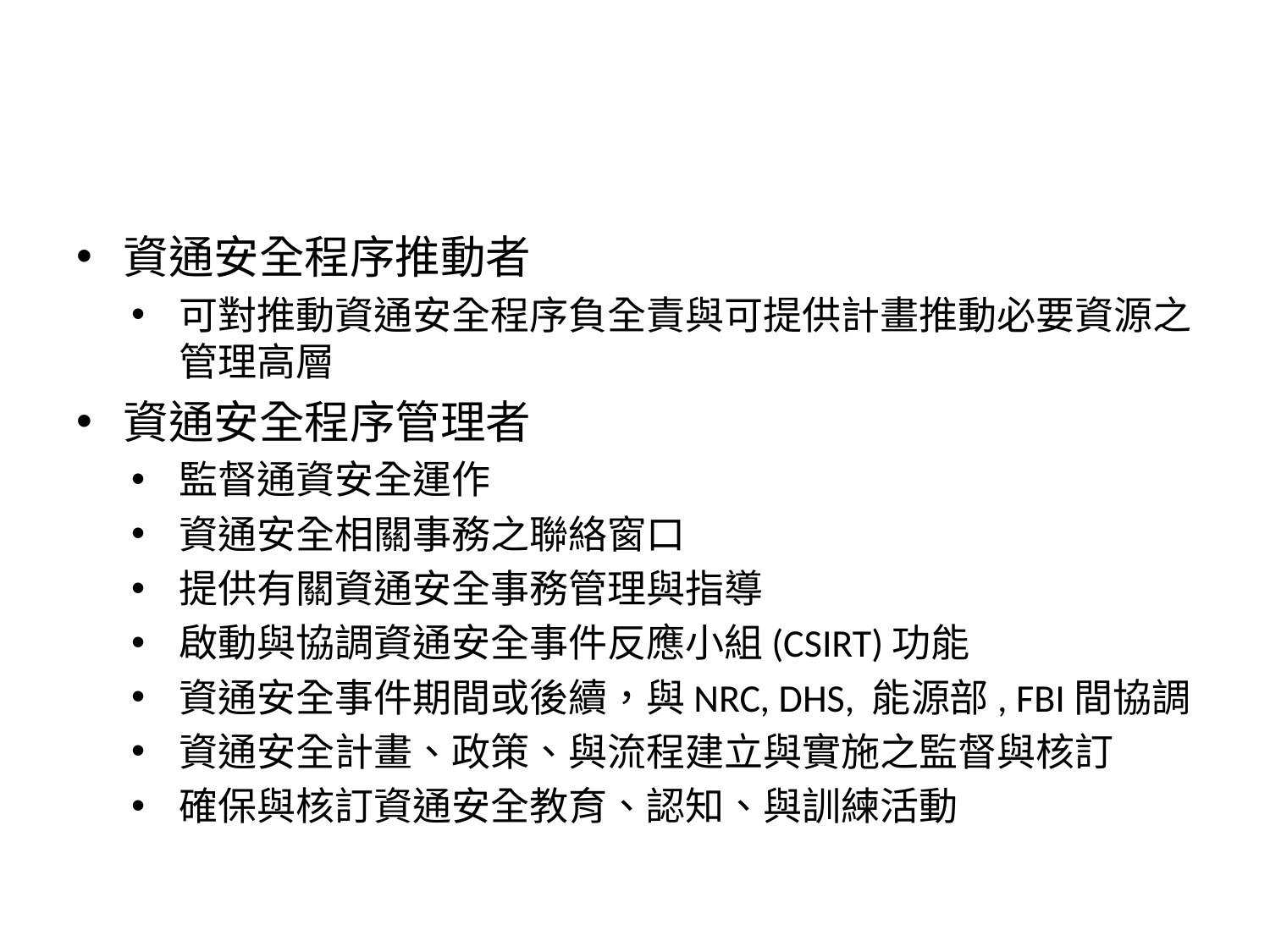

#
資通安全程序推動者
可對推動資通安全程序負全責與可提供計畫推動必要資源之管理高層
資通安全程序管理者
監督通資安全運作
資通安全相關事務之聯絡窗口
提供有關資通安全事務管理與指導
啟動與協調資通安全事件反應小組(CSIRT)功能
資通安全事件期間或後續，與NRC, DHS, 能源部, FBI間協調
資通安全計畫、政策、與流程建立與實施之監督與核訂
確保與核訂資通安全教育、認知、與訓練活動